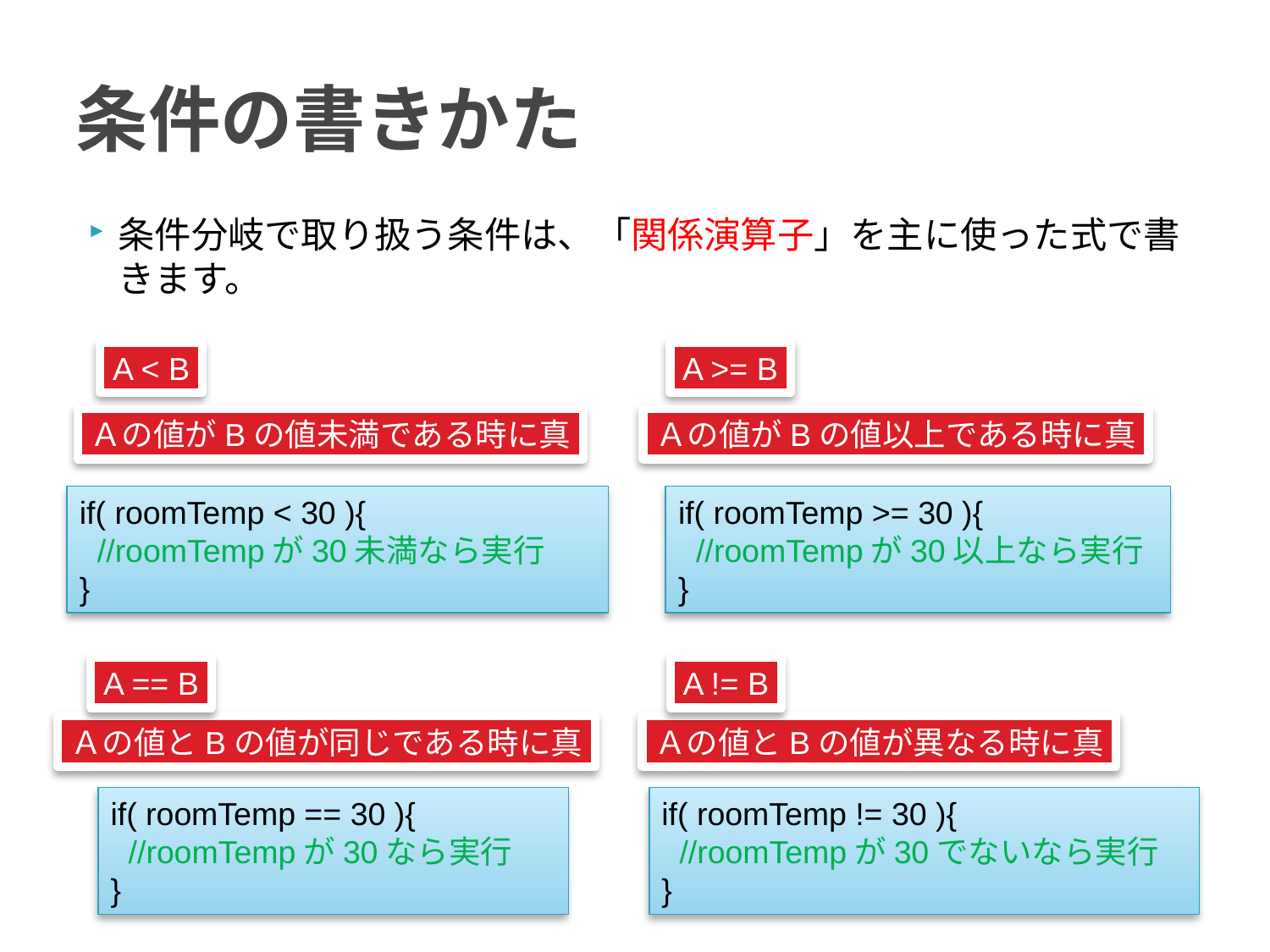

# 条件の書きかた
条件分岐で取り扱う条件は、「関係演算子」を主に使った式で書きます。
A < B
A >= B
Ａの値がBの値未満である時に真
Ａの値がBの値以上である時に真
if( roomTemp < 30 ){
  //roomTempが30未満なら実行
}
if( roomTemp >= 30 ){
  //roomTempが30以上なら実行
}
A == B
A != B
Ａの値とBの値が同じである時に真
Ａの値とBの値が異なる時に真
if( roomTemp == 30 ){
  //roomTempが30なら実行
}
if( roomTemp != 30 ){
  //roomTempが30でないなら実行
}